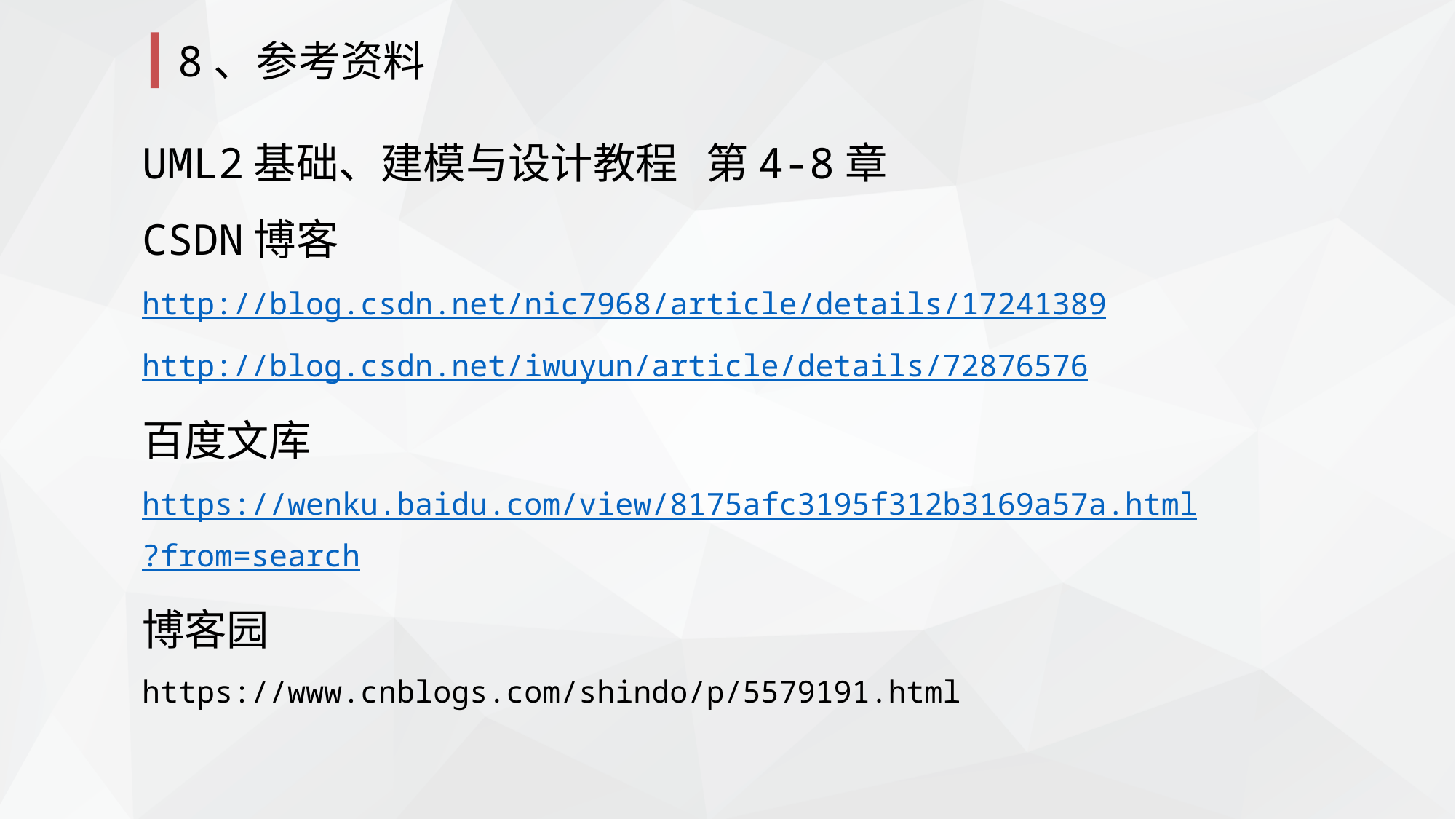

8、参考资料

UML2基础、建模与设计教程   第4-8章
CSDN博客
http://blog.csdn.net/nic7968/article/details/17241389
http://blog.csdn.net/iwuyun/article/details/72876576
百度文库
https://wenku.baidu.com/view/8175afc3195f312b3169a57a.html?from=search
博客园
https://www.cnblogs.com/shindo/p/5579191.html